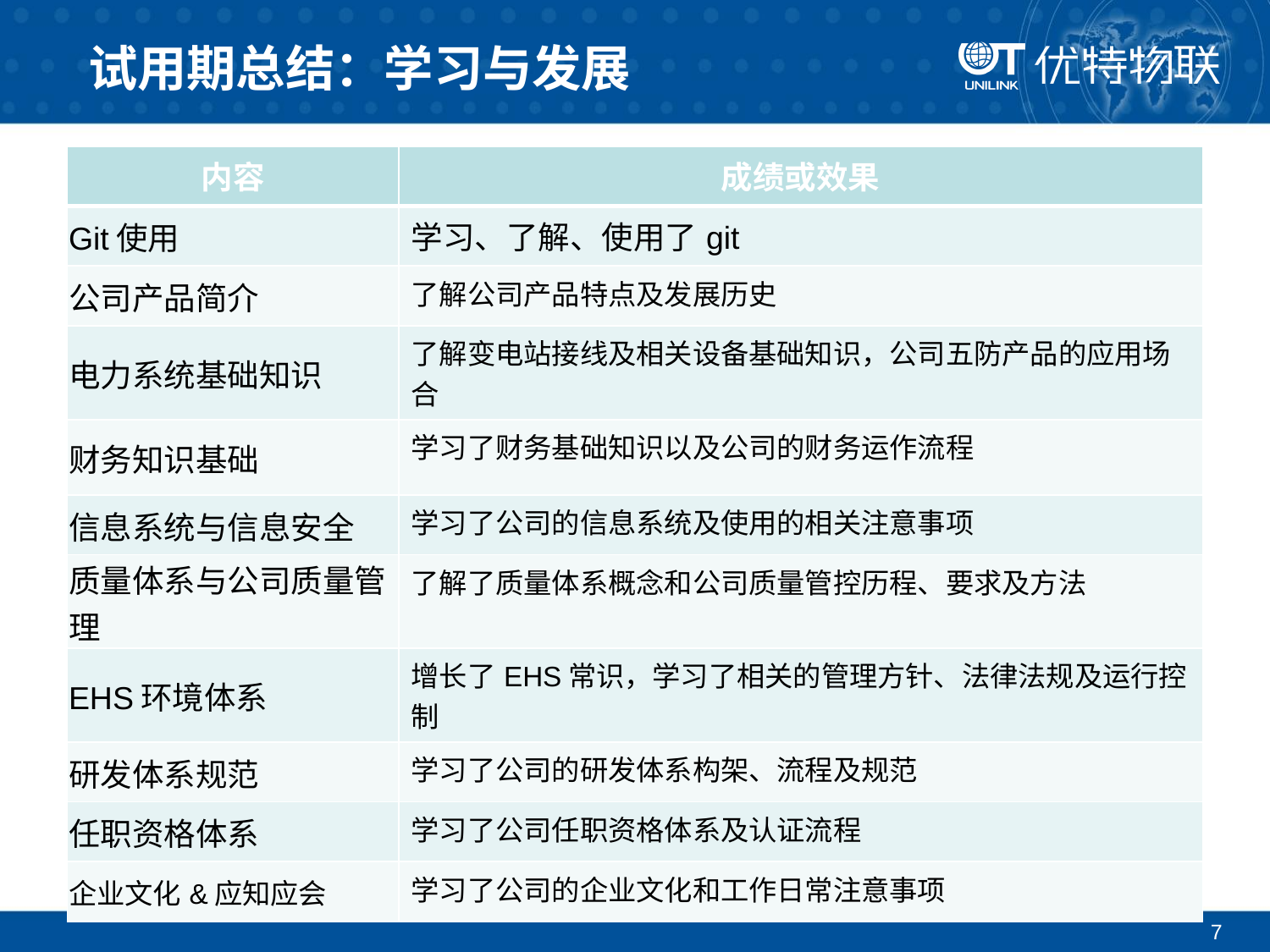

# 试用期总结：学习与发展
| 内容 | 成绩或效果 |
| --- | --- |
| Git使用 | 学习、了解、使用了git |
| 公司产品简介 | 了解公司产品特点及发展历史 |
| 电力系统基础知识 | 了解变电站接线及相关设备基础知识，公司五防产品的应用场合 |
| 财务知识基础 | 学习了财务基础知识以及公司的财务运作流程 |
| 信息系统与信息安全 | 学习了公司的信息系统及使用的相关注意事项 |
| 质量体系与公司质量管理 | 了解了质量体系概念和公司质量管控历程、要求及方法 |
| EHS环境体系 | 增长了EHS常识，学习了相关的管理方针、法律法规及运行控制 |
| 研发体系规范 | 学习了公司的研发体系构架、流程及规范 |
| 任职资格体系 | 学习了公司任职资格体系及认证流程 |
| 企业文化&应知应会 | 学习了公司的企业文化和工作日常注意事项 |

7